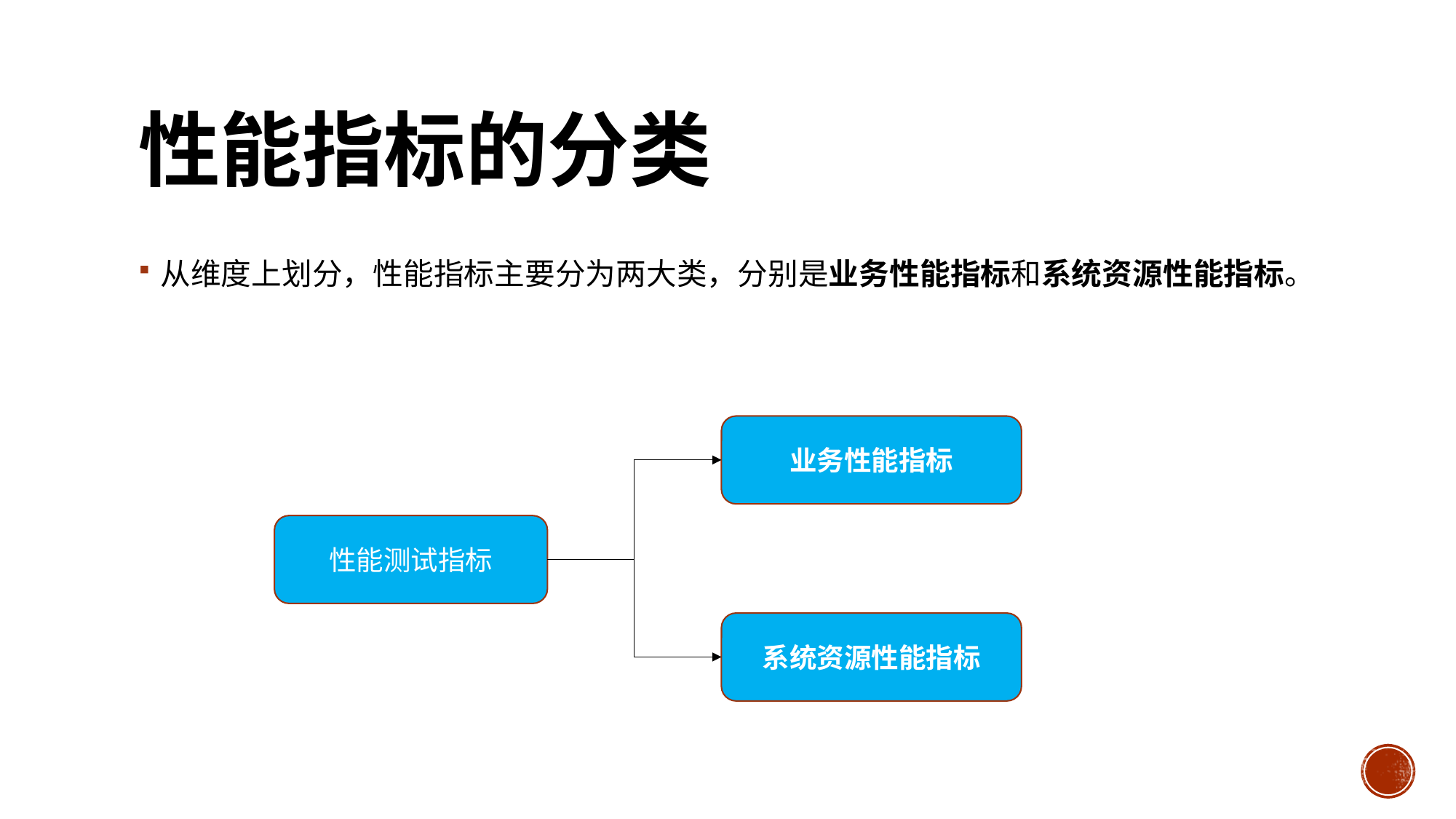

# 性能指标的分类
从维度上划分，性能指标主要分为两大类，分别是业务性能指标和系统资源性能指标。
业务性能指标
性能测试指标
系统资源性能指标